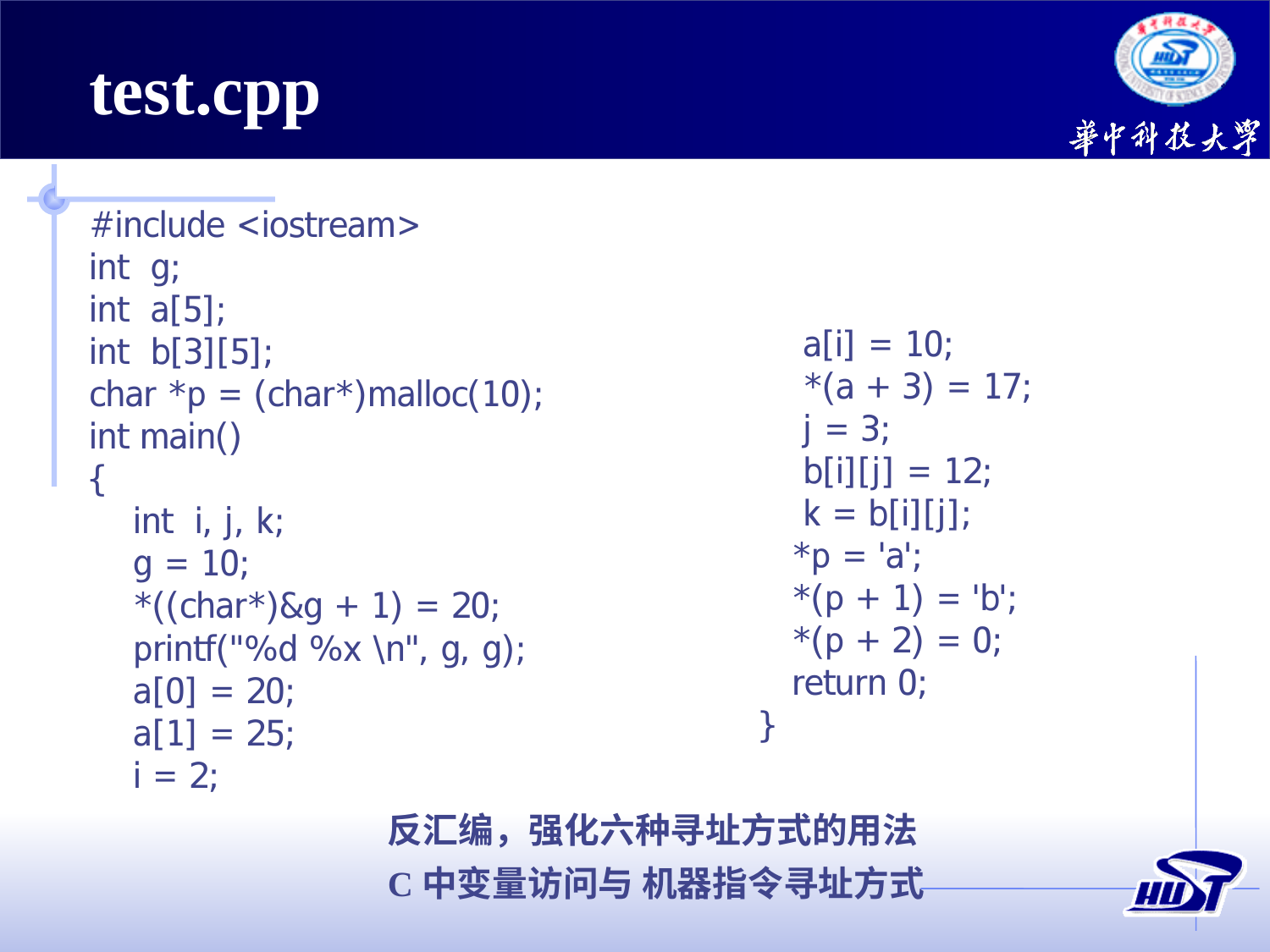

test.cpp
#include <iostream>
int  g;
int  a[5];
int  b[3][5];
char *p = (char*)malloc(10);
int main()
{
    int  i, j, k;
    g = 10;
    *((char*)&g + 1) = 20;
    printf("%d %x \n", g, g);
    a[0] = 20;
    a[1] = 25;
    i = 2;

    a[i] = 10;
    *(a + 3) = 17;
    j = 3;
    b[i][j] = 12;
    k = b[i][j];
   *p = 'a';
   *(p + 1) = 'b';
   *(p + 2) = 0;
   return 0;
}
反汇编，强化六种寻址方式的用法
C中变量访问与 机器指令寻址方式